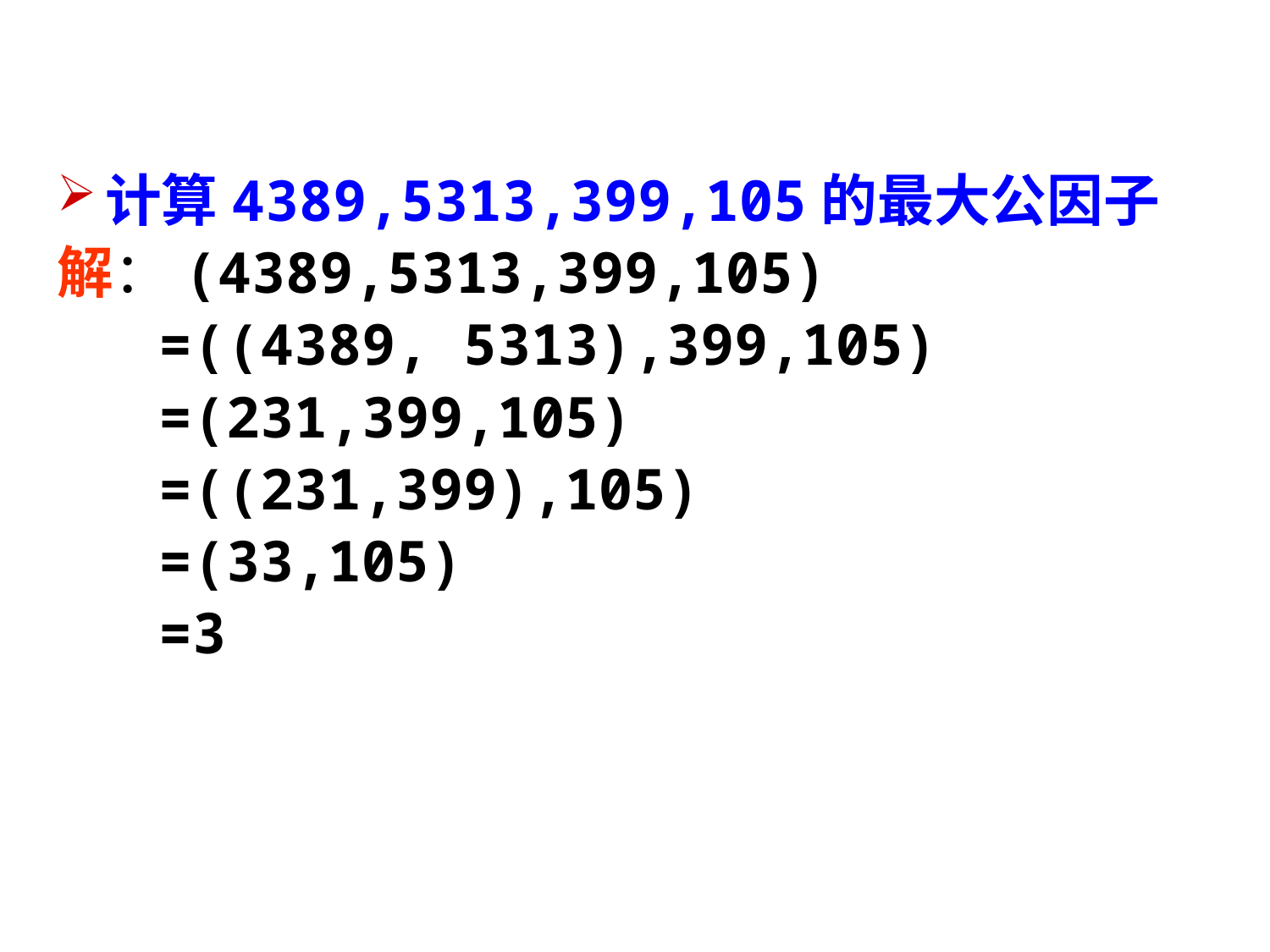

计算4389,5313,399,105的最大公因子
解：(4389,5313,399,105)
   =((4389, 5313),399,105)
   =(231,399,105)
   =((231,399),105)
   =(33,105)
   =3